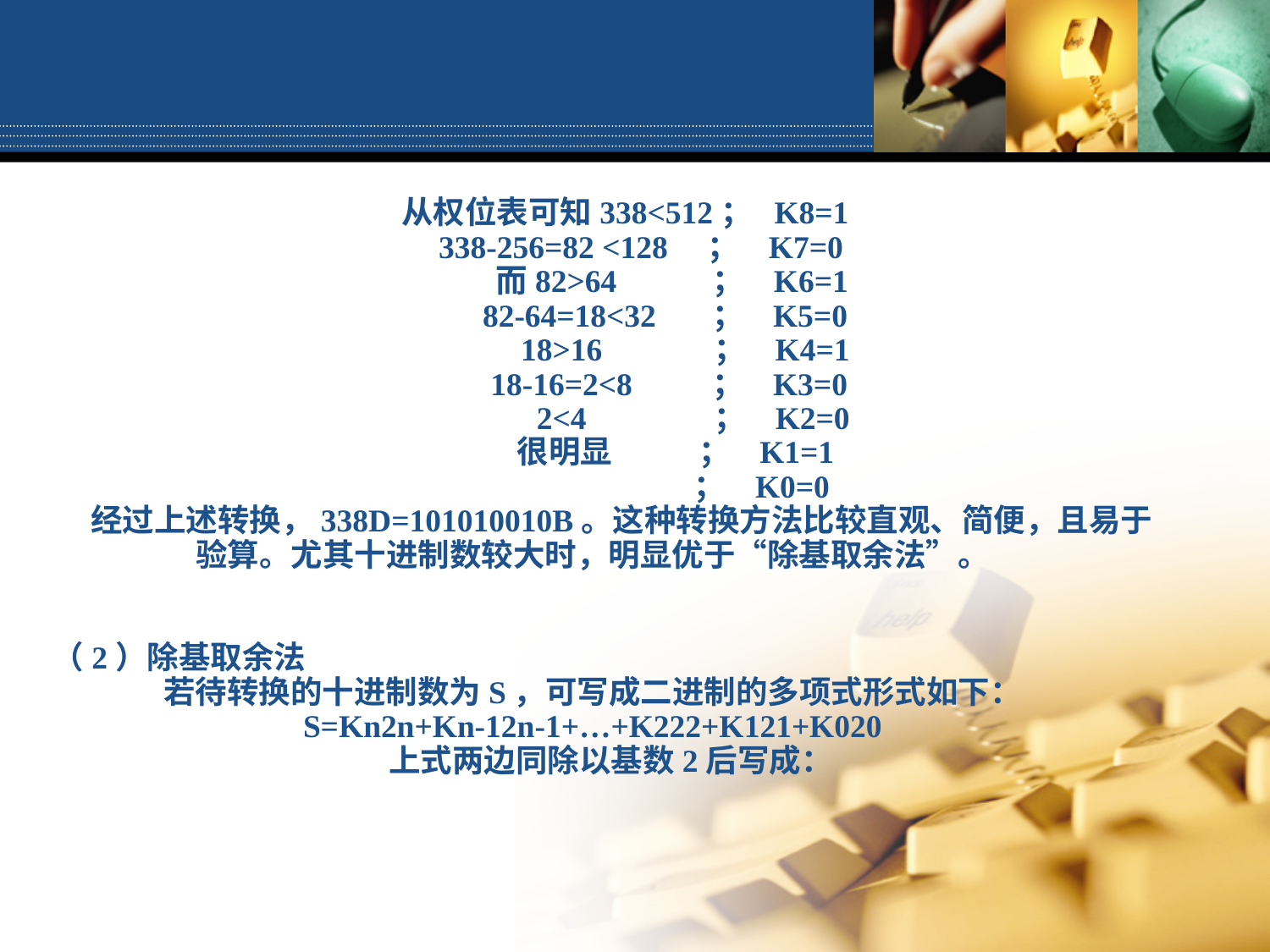

从权位表可知338<512；  K8=1
             338-256=82 <128    ；   K7=0
                     而82>64           ；   K6=1
                  82-64=18<32      ；   K5=0
                       18>16             ；   K4=1
                   18-16=2<8         ；   K3=0
                         2<4               ；   K2=0
                      很明显            ；   K1=1
                                              ；   K0=0
       经过上述转换，338D=101010010B。这种转换方法比较直观、简便，且易于验算。尤其十进制数较大时，明显优于“除基取余法”。

   （2）除基取余法
若待转换的十进制数为S，可写成二进制的多项式形式如下：
 S=Kn2n+Kn-12n-1+…+K222+K121+K020
      上式两边同除以基数2后写成：